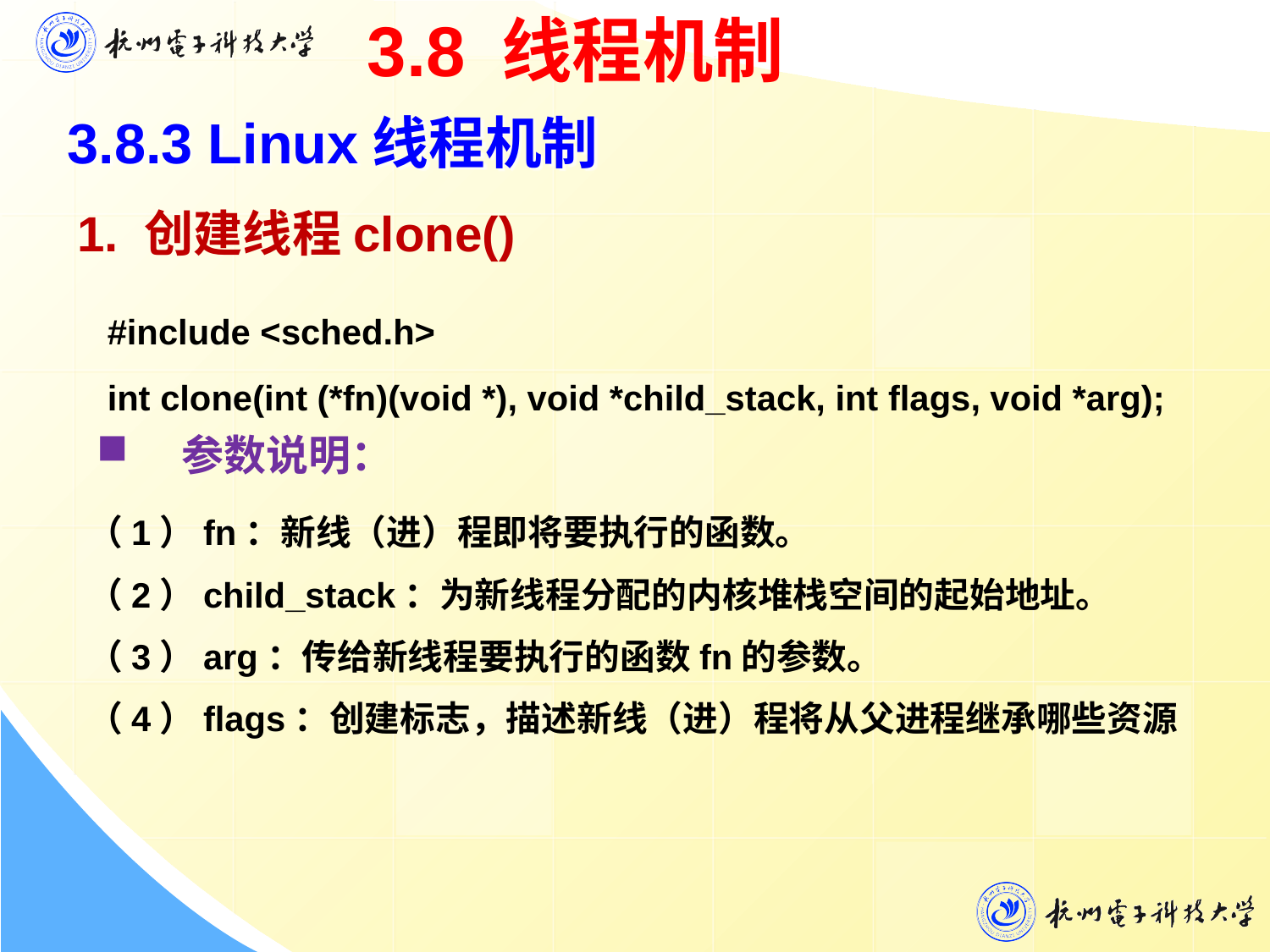

3.8 线程机制
3.8.3 Linux线程机制
1. 创建线程clone()
#include <sched.h>
int clone(int (*fn)(void *), void *child_stack, int flags, void *arg);
参数说明：
（1）fn：新线（进）程即将要执行的函数。
（2）child_stack：为新线程分配的内核堆栈空间的起始地址。
（3）arg：传给新线程要执行的函数fn的参数。
（4）flags：创建标志，描述新线（进）程将从父进程继承哪些资源